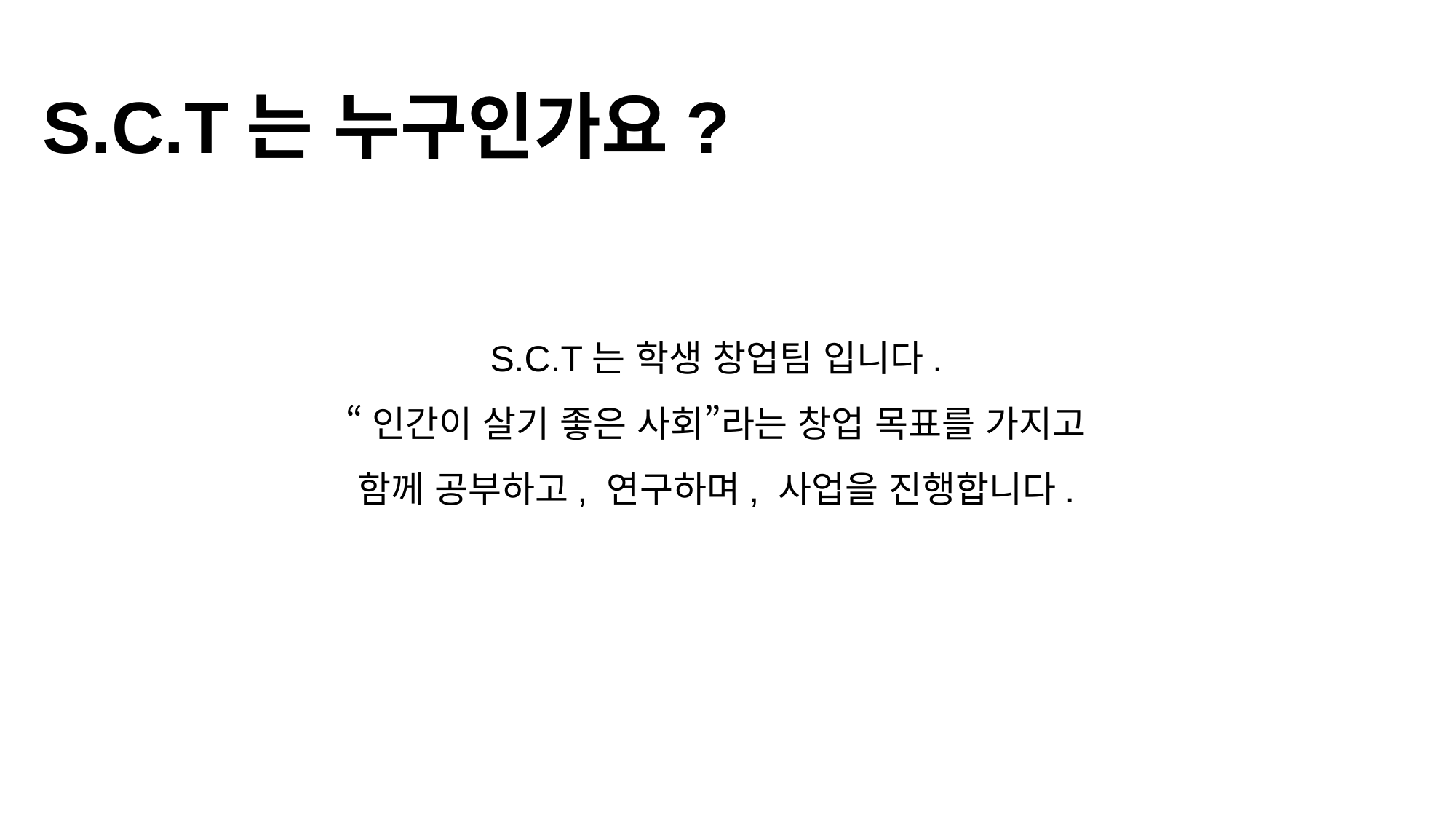

S.C.T
S.C.T는 누구인가요?
S.C.T는 학생 창업팀 입니다.
“인간이 살기 좋은 사회”라는 창업 목표를 가지고
함께 공부하고, 연구하며, 사업을 진행합니다.